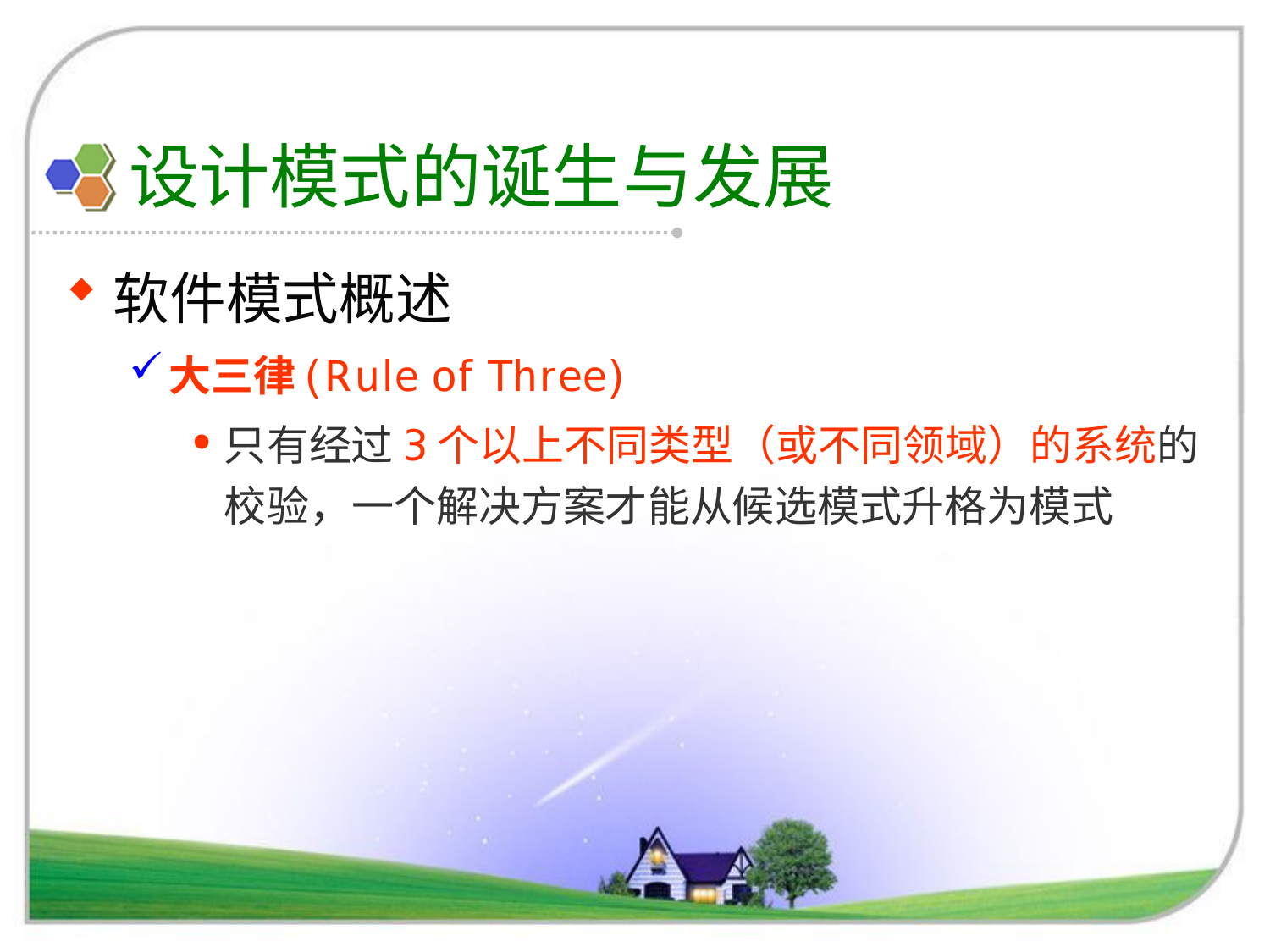

# 设计模式的诞生与发展
软件模式概述
大三律(Rule of Three)
只有经过3个以上不同类型（或不同领域）的系统的校验，一个解决方案才能从候选模式升格为模式